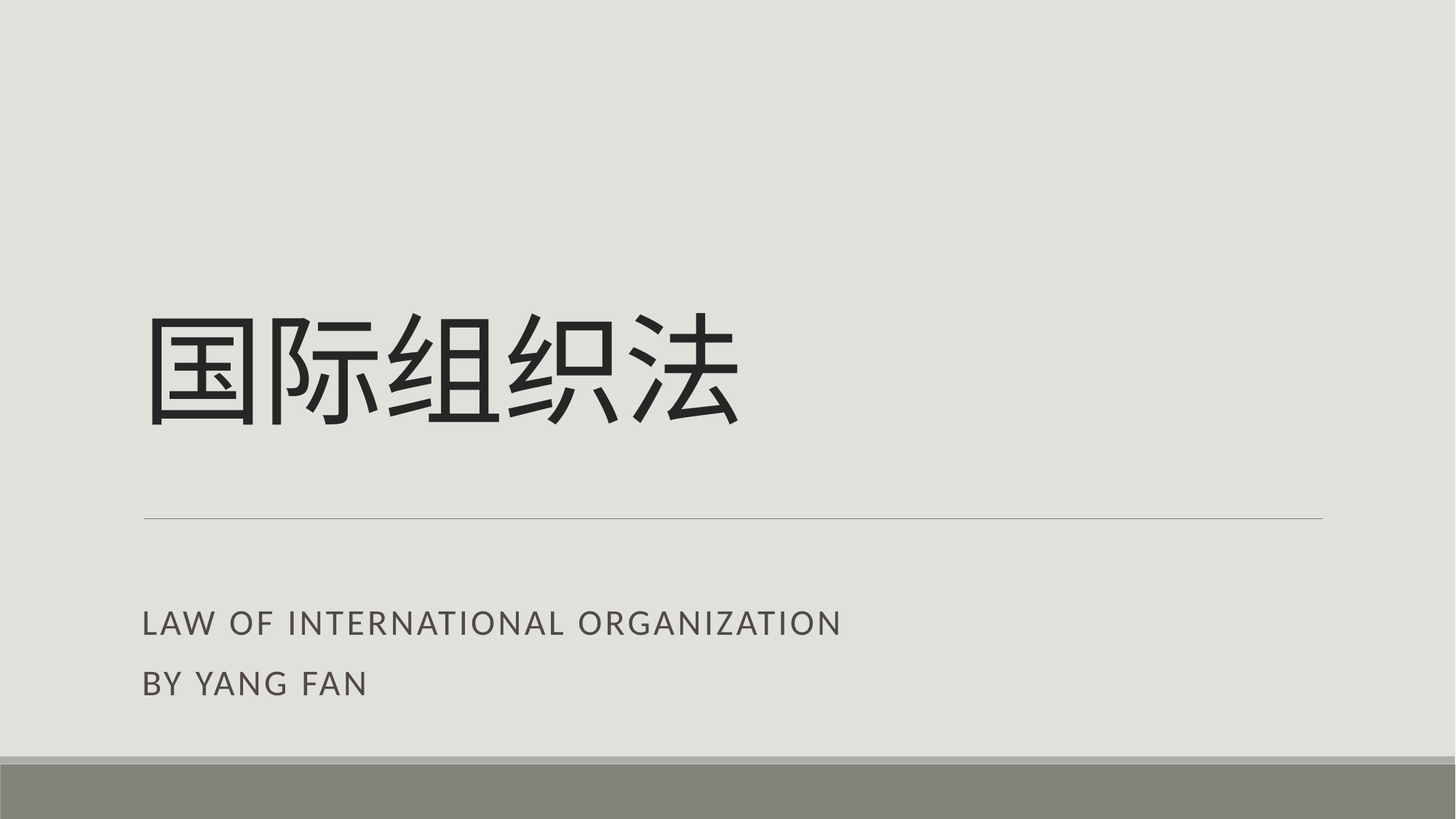

# 国际组织法

Law of International Organization
By YANG Fan